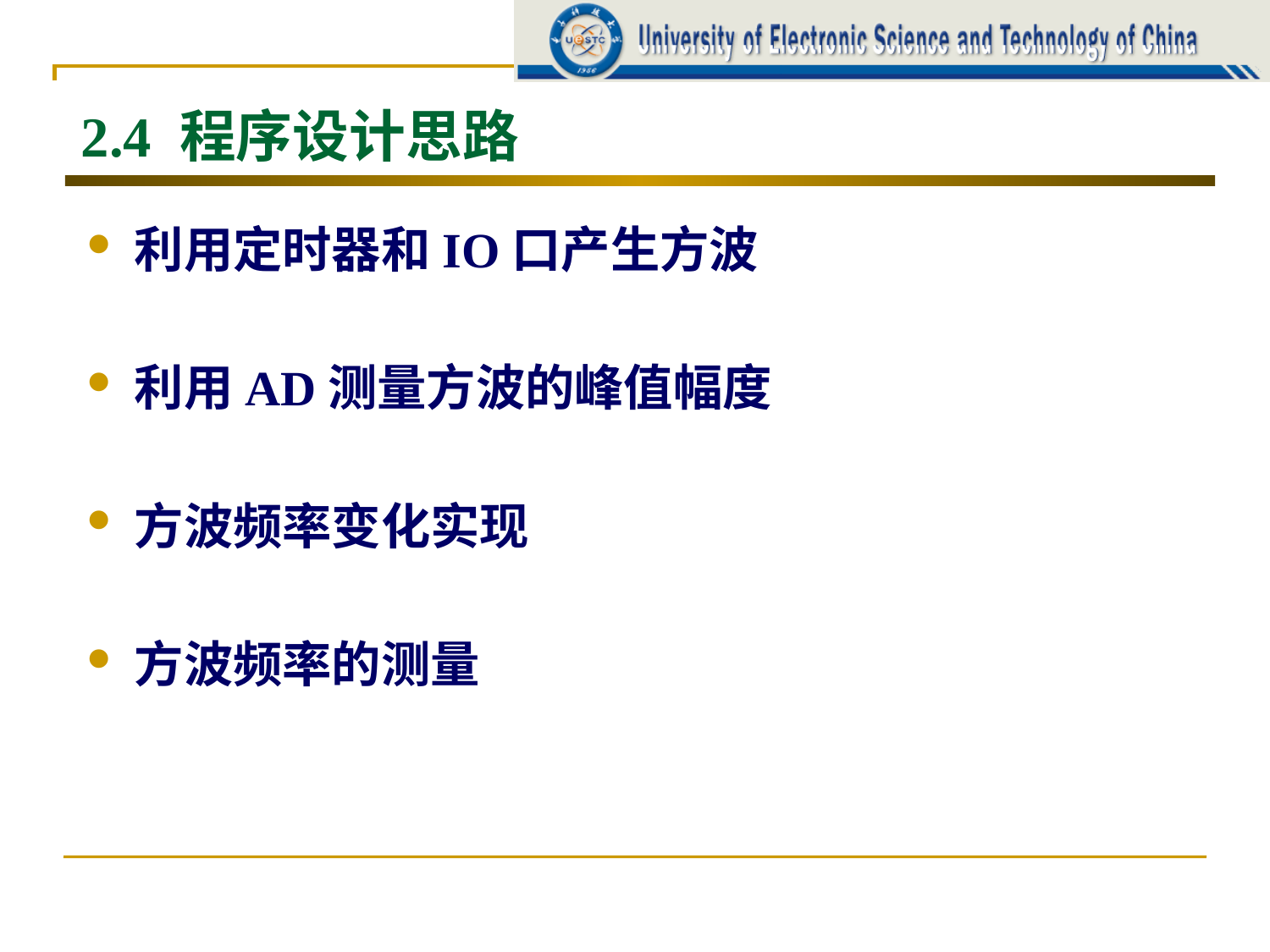

# 2.4 程序设计思路
利用定时器和IO口产生方波

利用AD测量方波的峰值幅度

方波频率变化实现

方波频率的测量